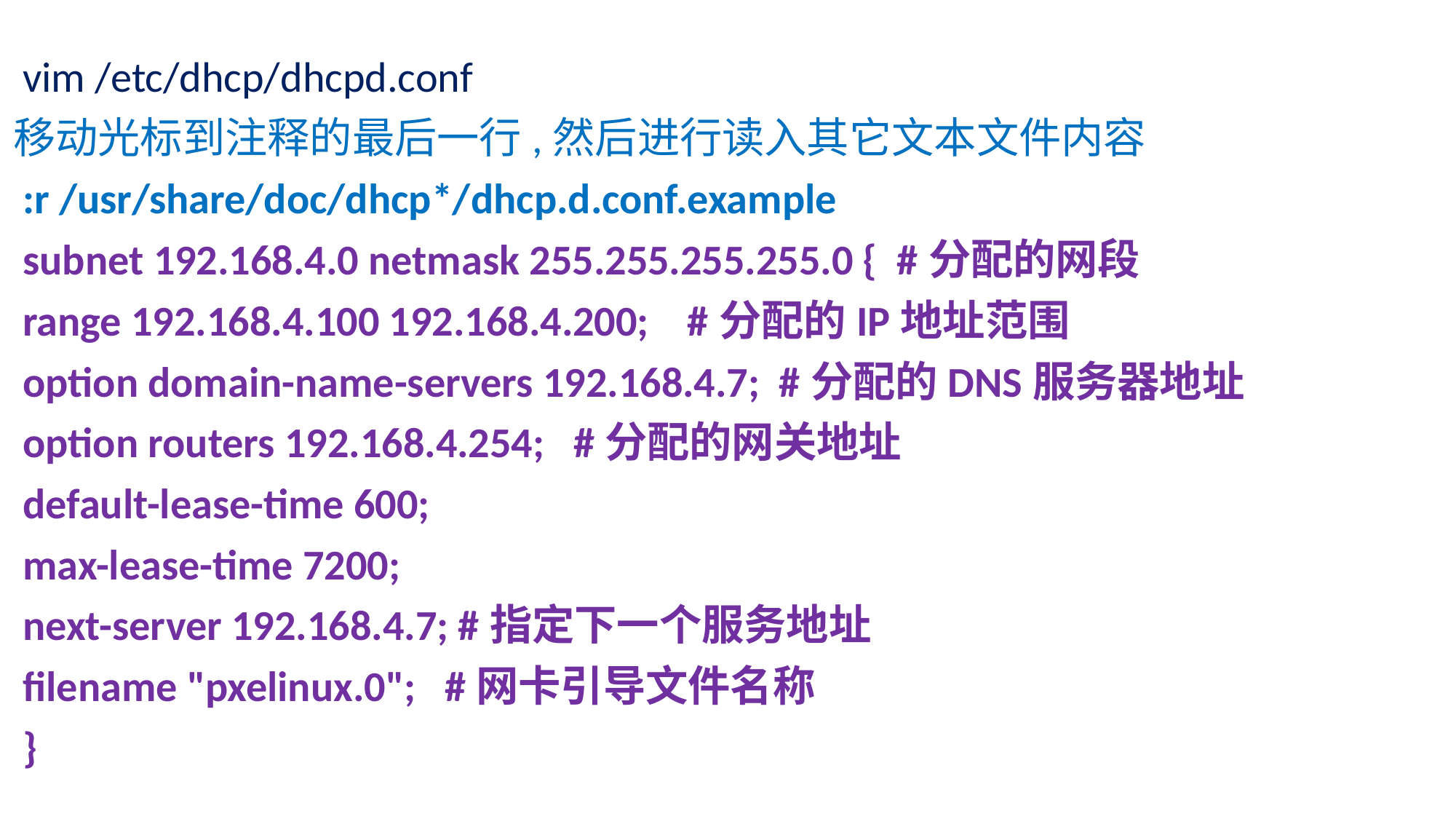

# 配置dhcpd地址分配服务

 vim /etc/dhcp/dhcpd.conf
移动光标到注释的最后一行,然后进行读入其它文本文件内容
 :r /usr/share/doc/dhcp*/dhcp.d.conf.example
 subnet 192.168.4.0 netmask 255.255.255.255.0 {  #分配的网段
 range 192.168.4.100 192.168.4.200;    #分配的IP地址范围
 option domain-name-servers 192.168.4.7;  #分配的DNS服务器地址
 option routers 192.168.4.254;   #分配的网关地址
 default-lease-time 600;
 max-lease-time 7200;
 next-server 192.168.4.7; #指定下一个服务地址
 filename "pxelinux.0";   #网卡引导文件名称
 }